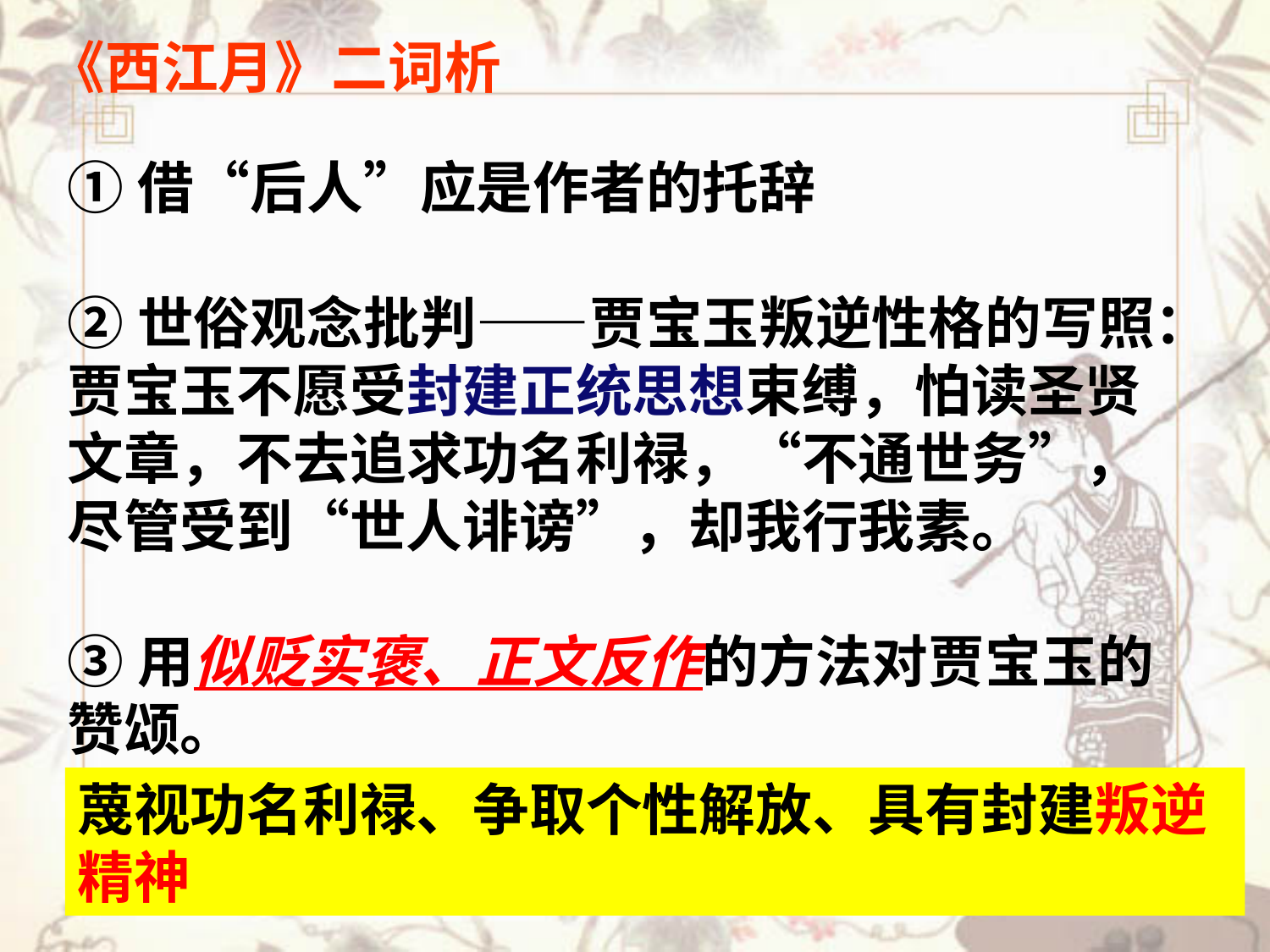

《西江月》二词析
①借“后人”应是作者的托辞

②世俗观念批判——贾宝玉叛逆性格的写照：贾宝玉不愿受封建正统思想束缚，怕读圣贤文章，不去追求功名利禄，“不通世务”，尽管受到“世人诽谤”，却我行我素。

③用似贬实褒、正文反作的方法对贾宝玉的赞颂。
蔑视功名利禄、争取个性解放、具有封建叛逆精神
50